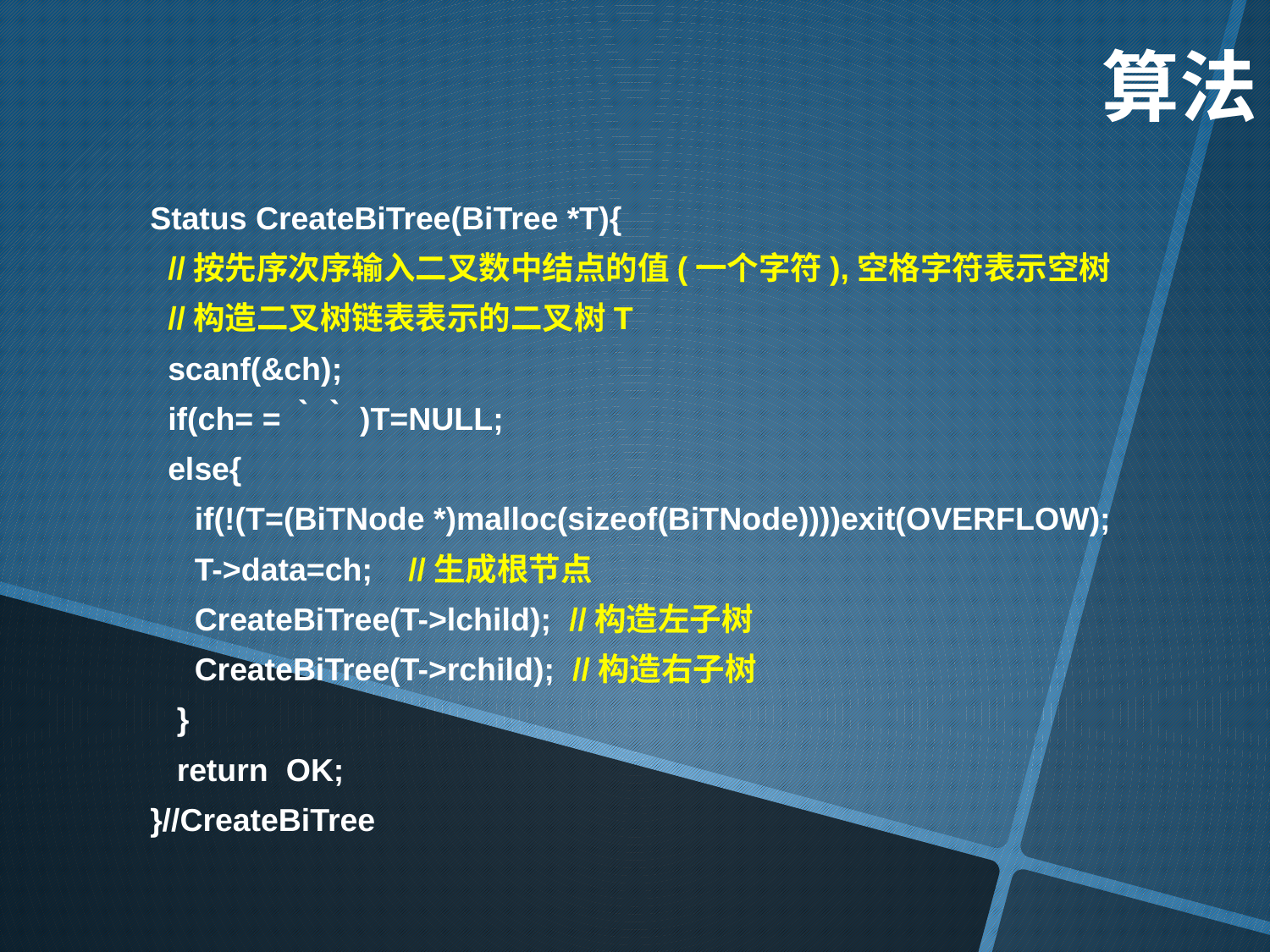

算法
Status CreateBiTree(BiTree *T){
  //按先序次序输入二叉数中结点的值(一个字符),空格字符表示空树
  //构造二叉树链表表示的二叉树T
  scanf(&ch);
  if(ch= =｀｀)T=NULL;
  else{
     if(!(T=(BiTNode *)malloc(sizeof(BiTNode))))exit(OVERFLOW);
     T->data=ch;    //生成根节点
     CreateBiTree(T->lchild);  //构造左子树
     CreateBiTree(T->rchild);  //构造右子树
   }
   return  OK;
}//CreateBiTree